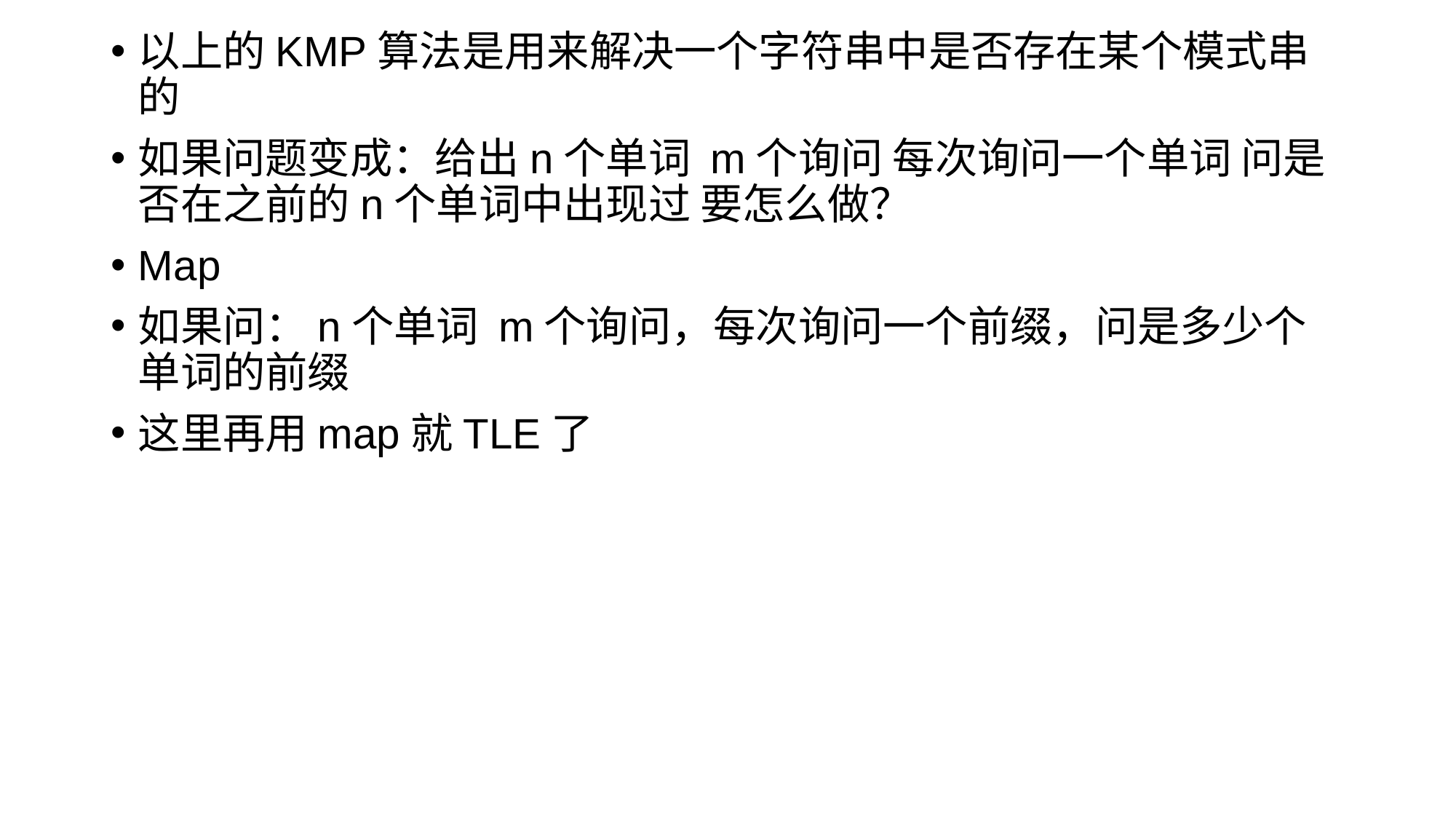

以上的KMP算法是用来解决一个字符串中是否存在某个模式串的
如果问题变成：给出n个单词 m个询问 每次询问一个单词 问是否在之前的n个单词中出现过 要怎么做？
Map
如果问：n个单词 m个询问，每次询问一个前缀，问是多少个单词的前缀
这里再用map就TLE了